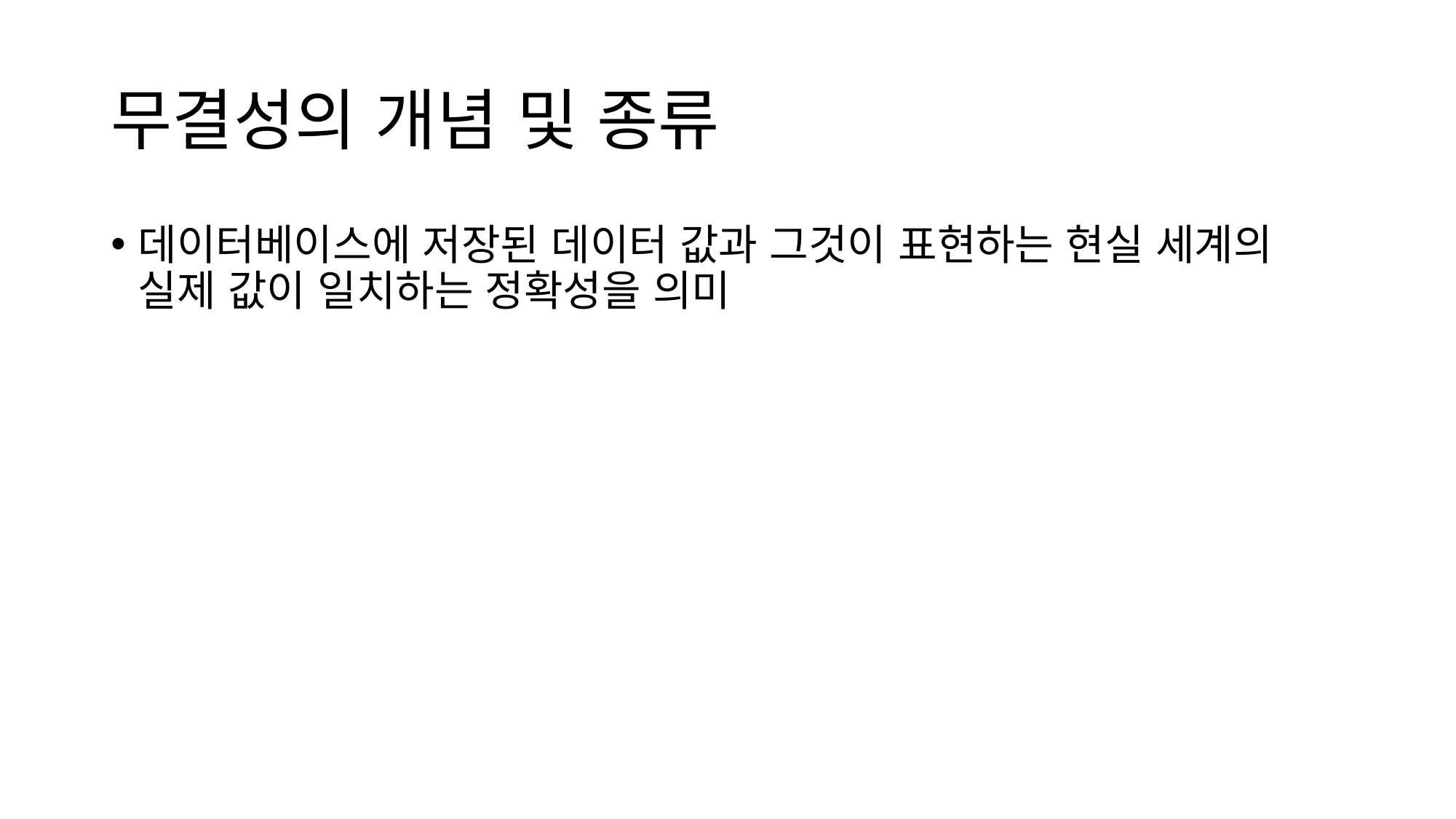

# 무결성의 개념 및 종류
데이터베이스에 저장된 데이터 값과 그것이 표현하는 현실 세계의 실제 값이 일치하는 정확성을 의미